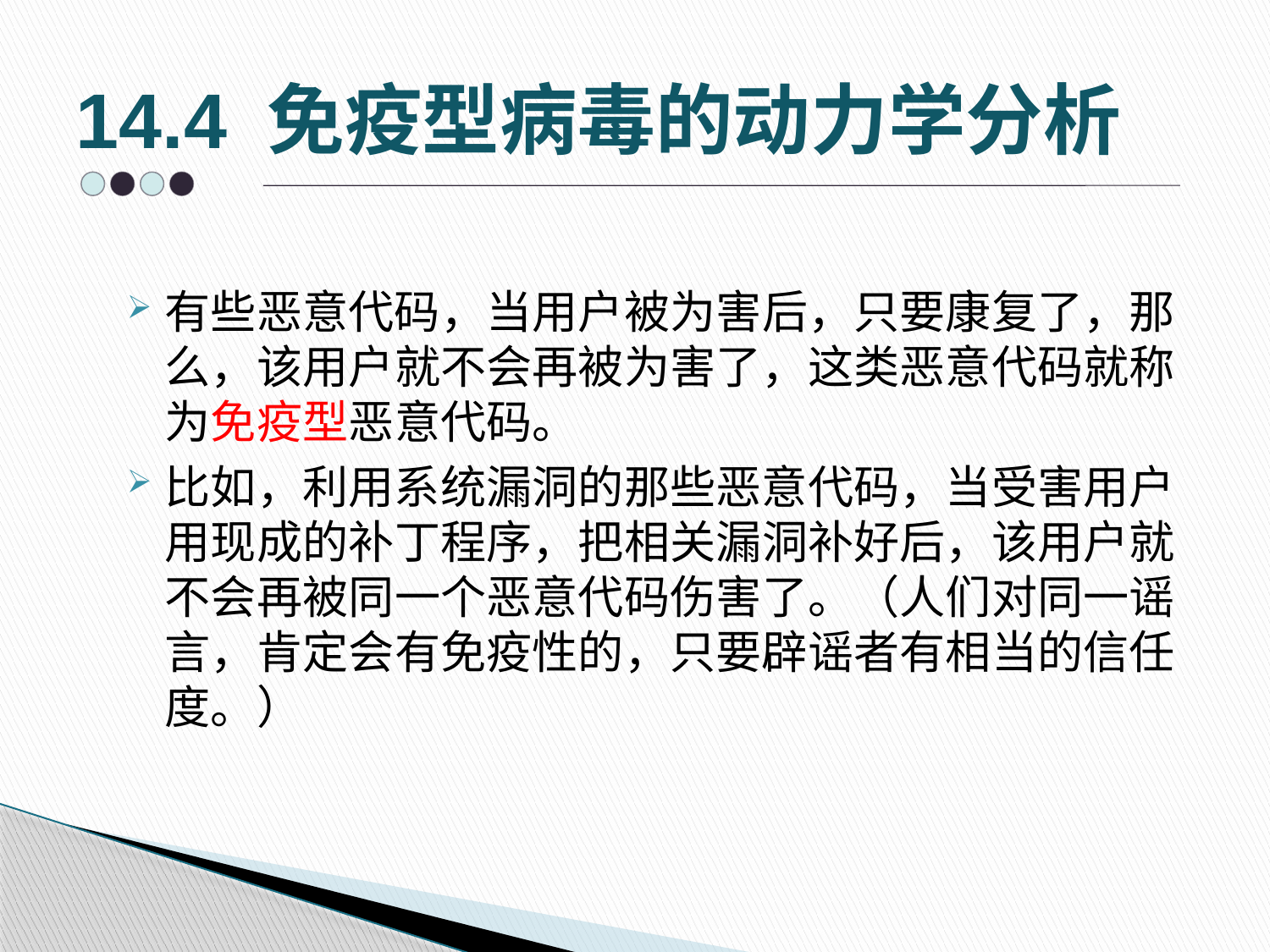

# 14.4 免疫型病毒的动力学分析

有些恶意代码，当用户被为害后，只要康复了，那么，该用户就不会再被为害了，这类恶意代码就称为免疫型恶意代码。
比如，利用系统漏洞的那些恶意代码，当受害用户用现成的补丁程序，把相关漏洞补好后，该用户就不会再被同一个恶意代码伤害了。（人们对同一谣言，肯定会有免疫性的，只要辟谣者有相当的信任度。）